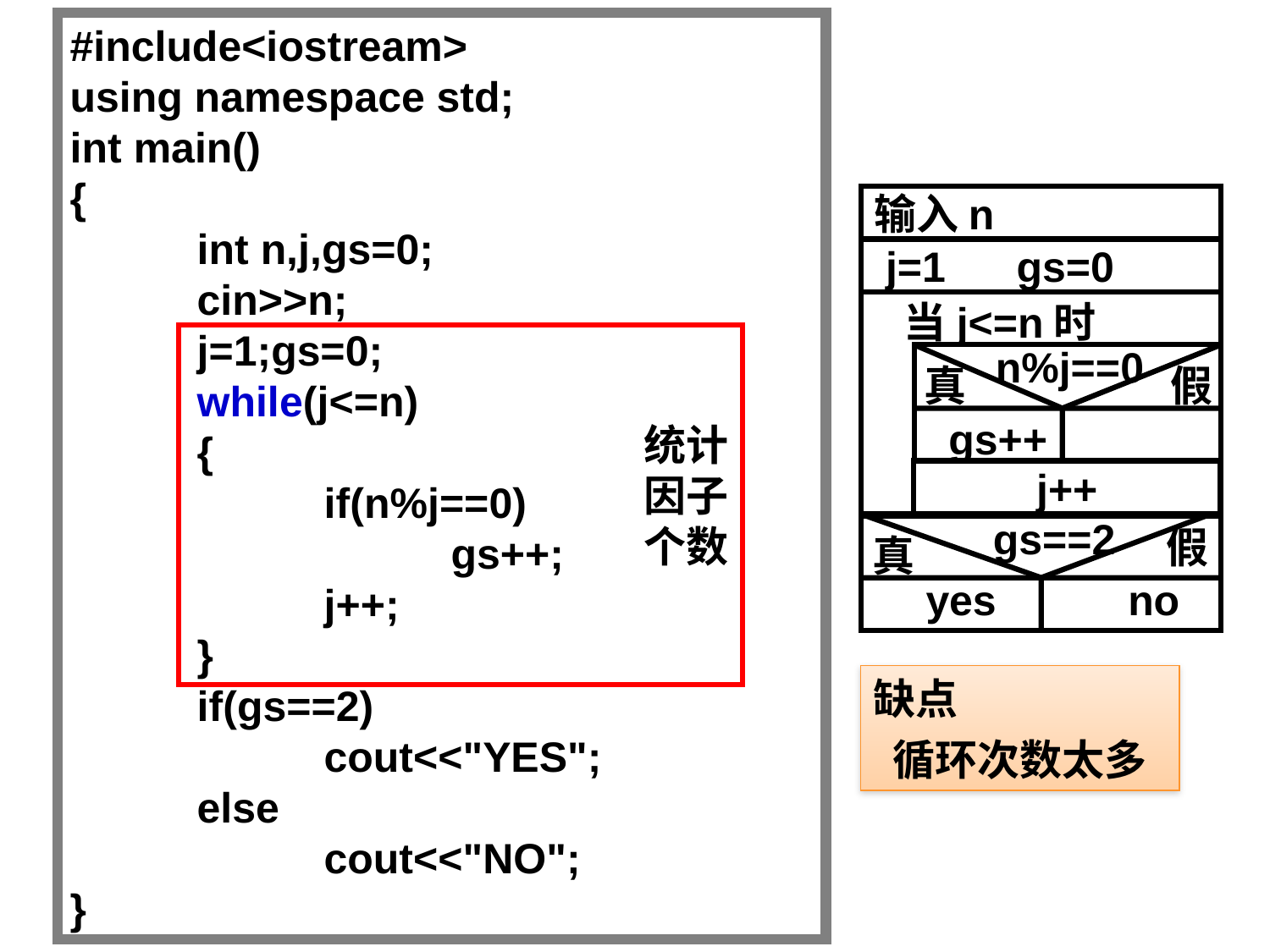

#include<iostream>
using namespace std;
int main()
{
	int n,j,gs=0;
	cin>>n;
	j=1;gs=0;
	while(j<=n)
	{
		if(n%j==0)
			gs++;
		j++;
	}
	if(gs==2)
		cout<<"YES";
	else
		cout<<"NO";
}
输入n
 j=1      gs=0
当j<=n时

n%j==0

真
假
gs++

j++
gs==2

假
真
yes
no

统计因子个数
缺点
循环次数太多